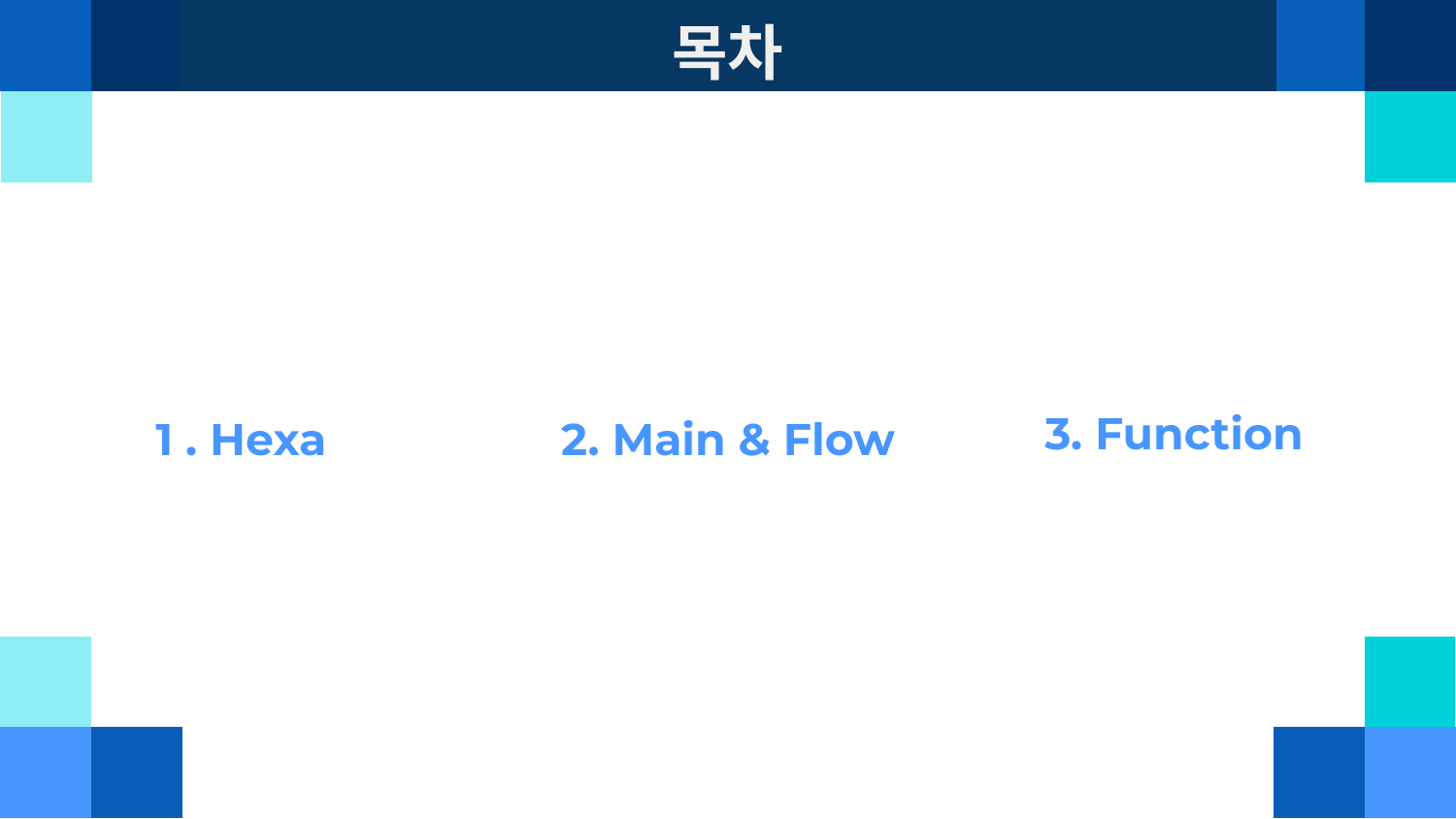

목차
3. Function
1 . Hexa
2. Main & Flow